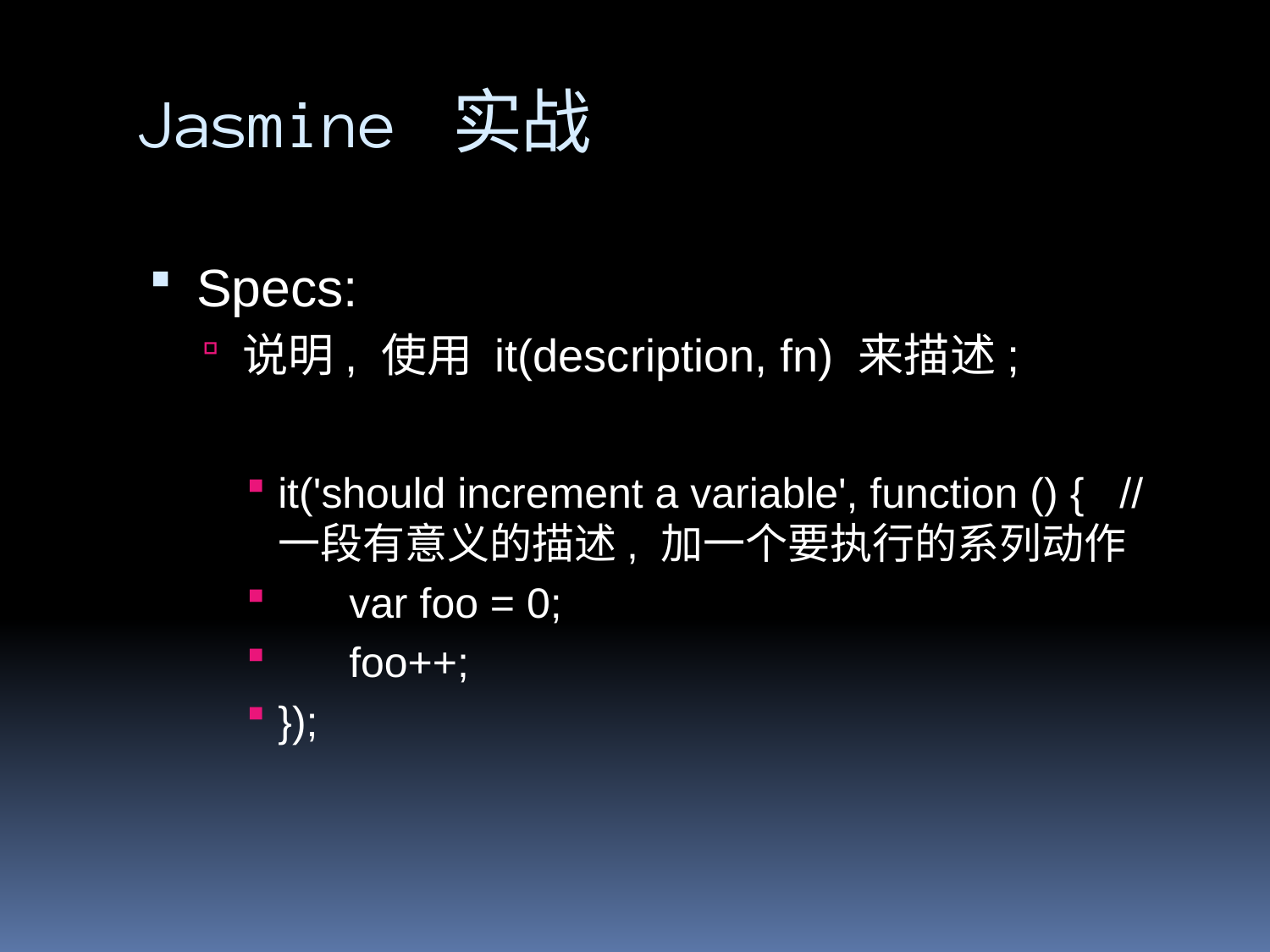

# Jasmine 实战
Specs:
说明, 使用 it(description, fn) 来描述;

it('should increment a variable', function () {   // 一段有意义的描述, 加一个要执行的系列动作
      var foo = 0;
      foo++;
});